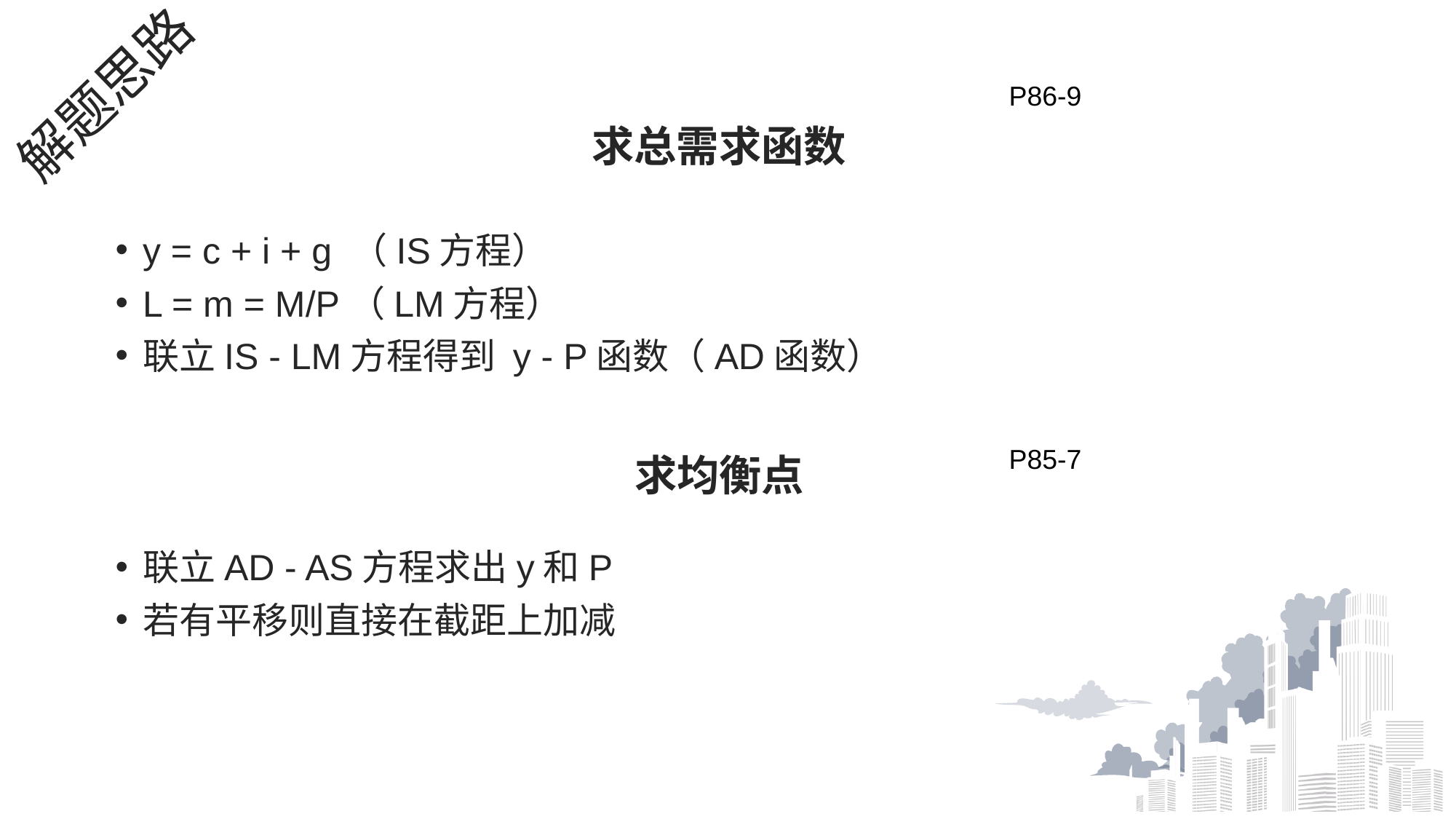

# 解题思路
P86-9
求总需求函数
y = c + i + g （IS方程）
L = m = M/P（LM方程）
联立IS - LM方程得到 y - P函数（AD函数）

求均衡点
P85-7
联立AD - AS方程求出y和P
若有平移则直接在截距上加减